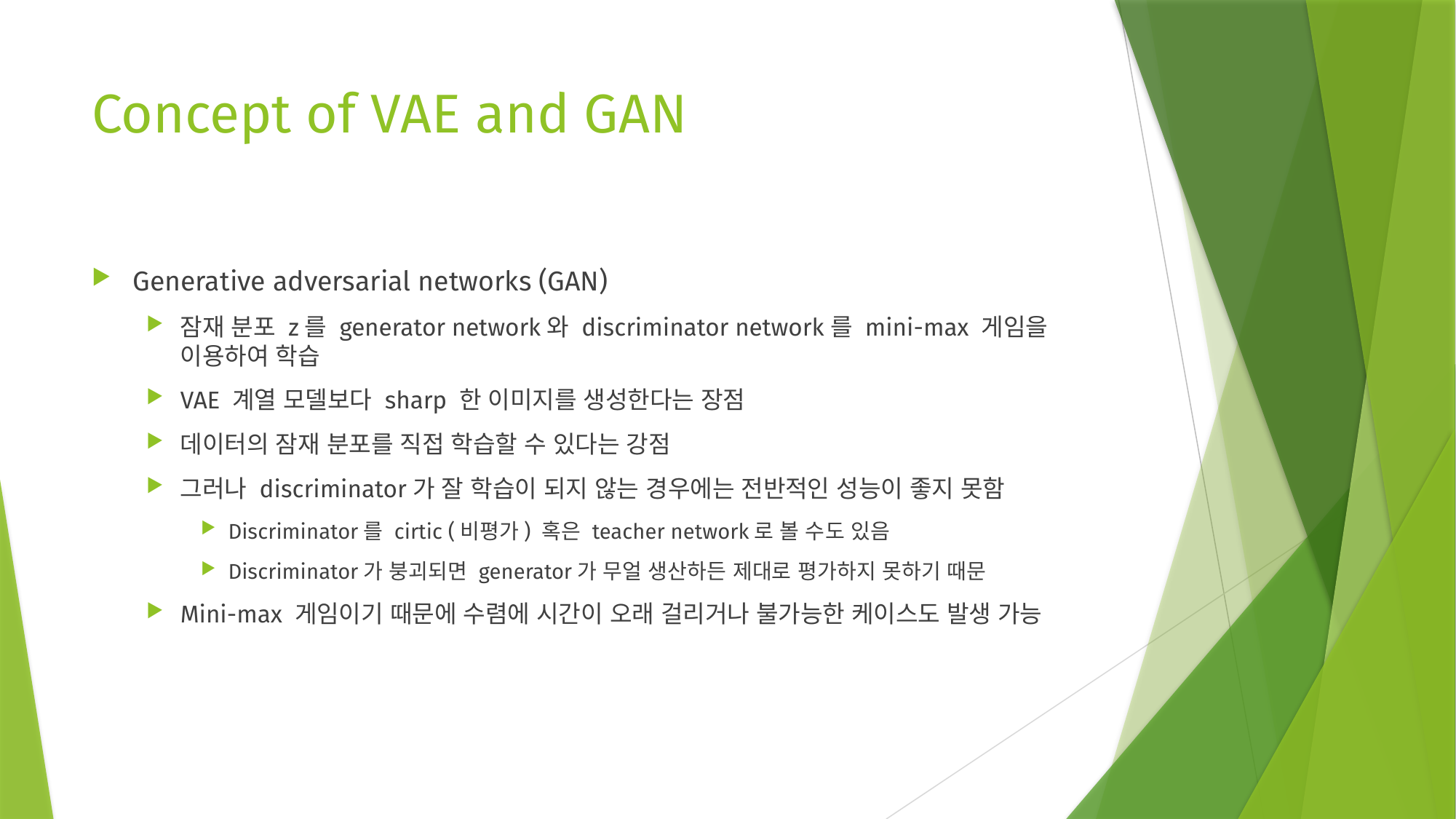

# Concept of VAE and GAN
Generative adversarial networks (GAN)
잠재 분포 z를 generator network와 discriminator network를 mini-max 게임을 이용하여 학습
VAE 계열 모델보다 sharp 한 이미지를 생성한다는 장점
데이터의 잠재 분포를 직접 학습할 수 있다는 강점
그러나 discriminator가 잘 학습이 되지 않는 경우에는 전반적인 성능이 좋지 못함
Discriminator를 cirtic (비평가) 혹은 teacher network로 볼 수도 있음
Discriminator가 붕괴되면 generator가 무얼 생산하든 제대로 평가하지 못하기 때문
Mini-max 게임이기 때문에 수렴에 시간이 오래 걸리거나 불가능한 케이스도 발생 가능